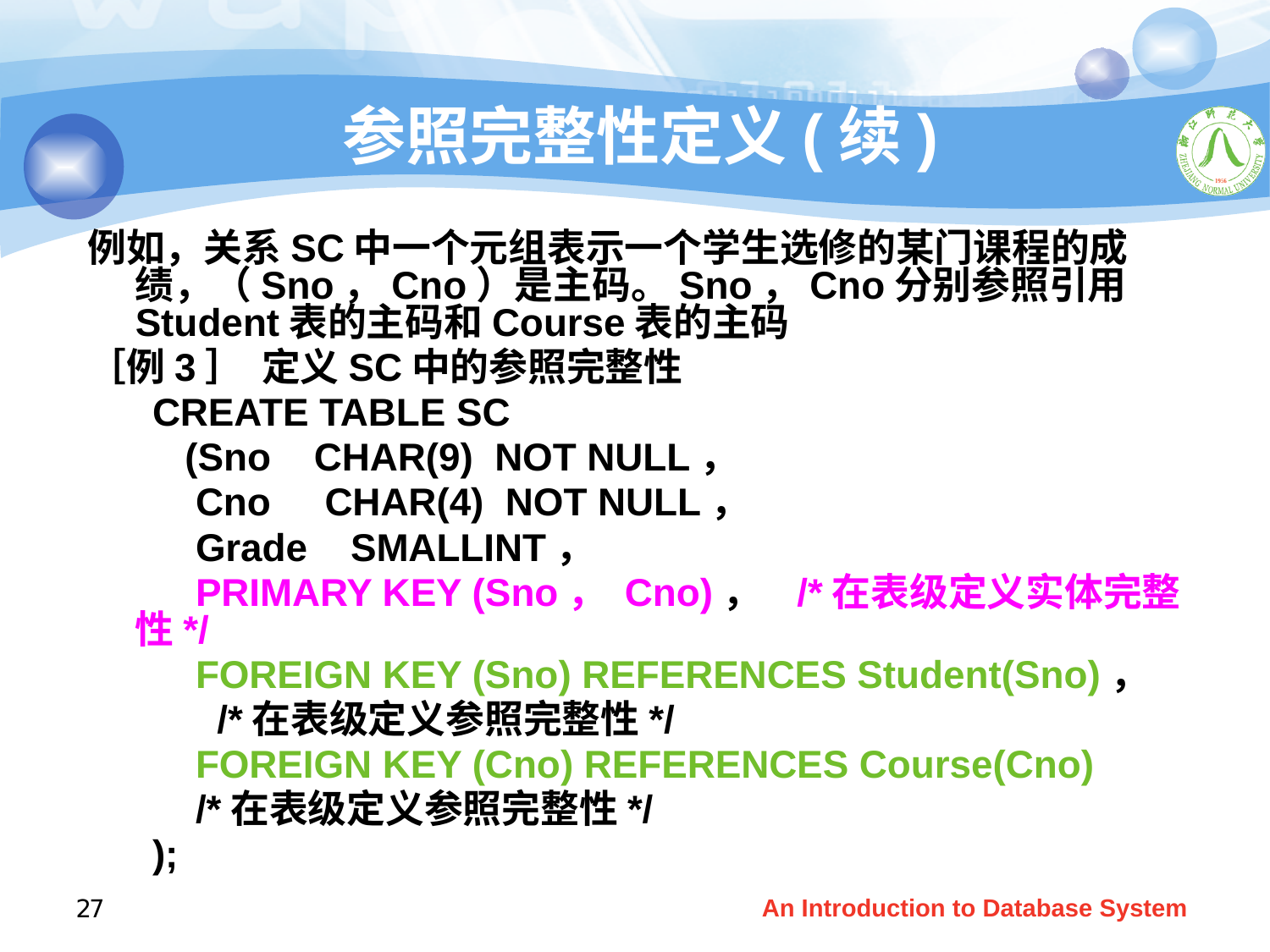

# 参照完整性定义(续)
例如，关系SC中一个元组表示一个学生选修的某门课程的成绩，（Sno，Cno）是主码。Sno，Cno分别参照引用Student表的主码和Course表的主码
［例3］  定义SC中的参照完整性
      CREATE TABLE SC
         (Sno    CHAR(9)  NOT NULL，
          Cno     CHAR(4)  NOT NULL，
          Grade    SMALLINT，
          PRIMARY KEY (Sno， Cno)，   /*在表级定义实体完整性*/
          FOREIGN KEY (Sno) REFERENCES Student(Sno)，
            /*在表级定义参照完整性*/
          FOREIGN KEY (Cno) REFERENCES Course(Cno)
          /*在表级定义参照完整性*/
      );
27
An Introduction to Database System